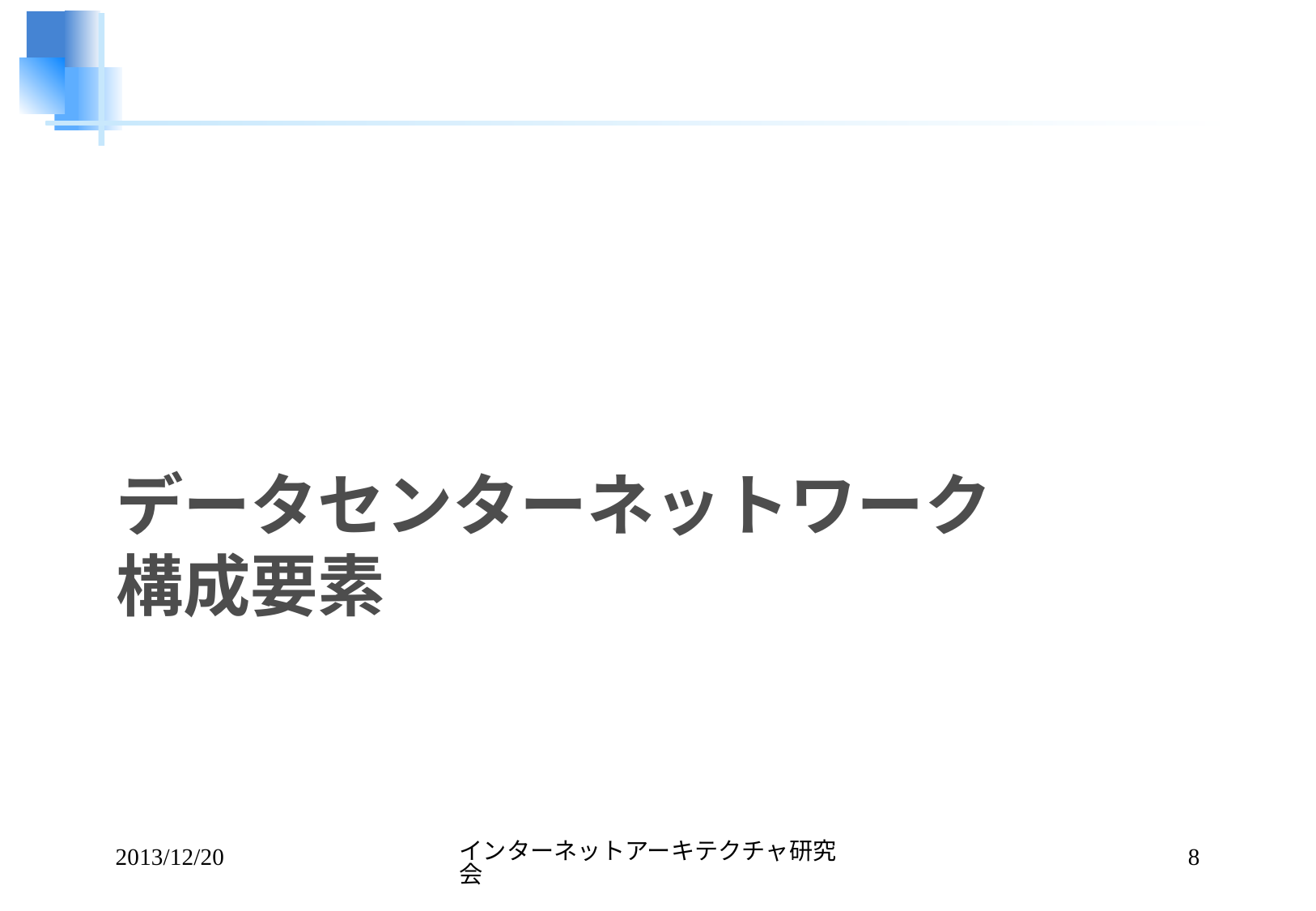

# データセンターネットワーク 構成要素
2013/12/20
インターネットアーキテクチャ研究会
8